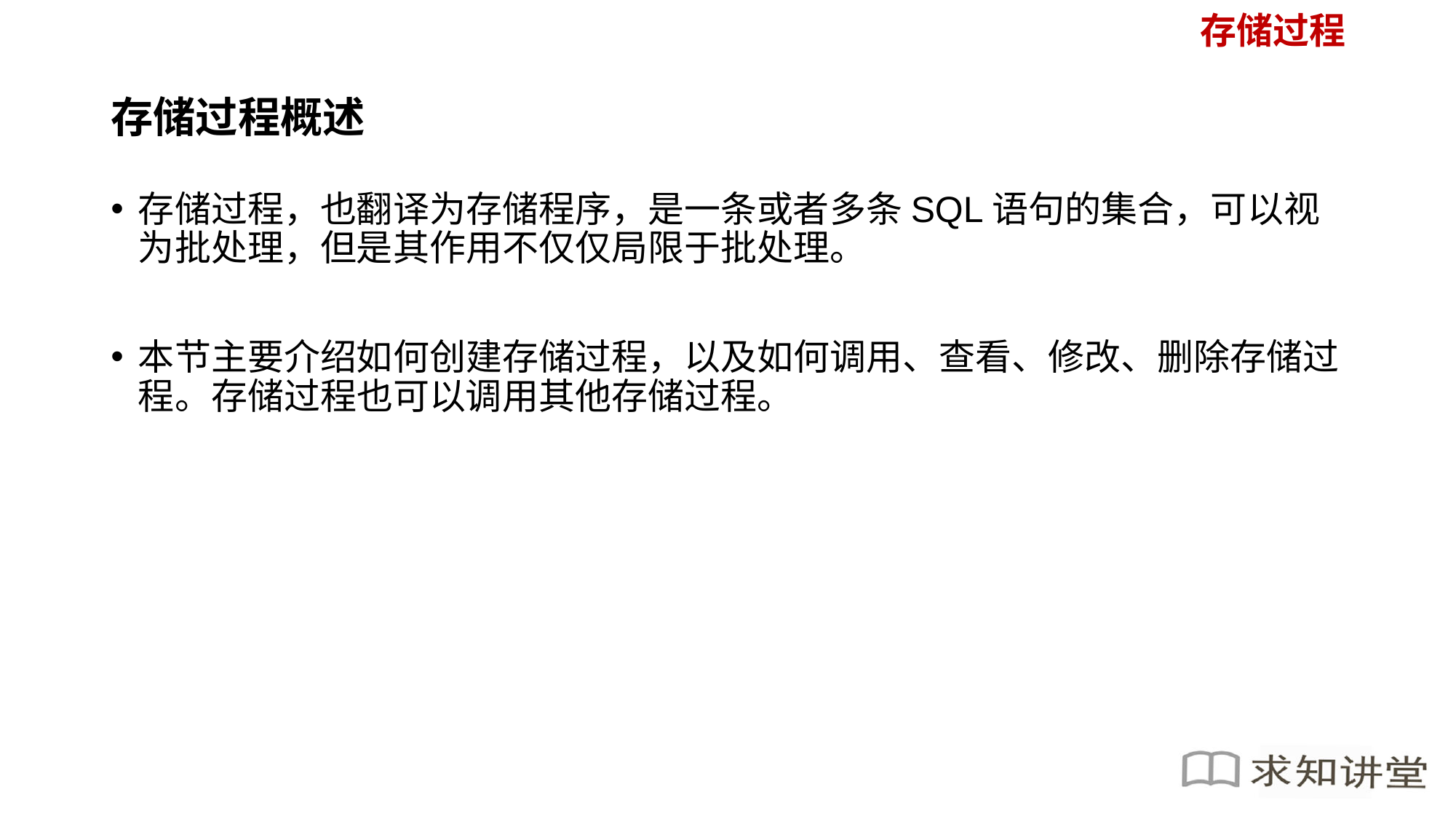

存储过程
# 存储过程概述
存储过程，也翻译为存储程序，是一条或者多条SQL语句的集合，可以视为批处理，但是其作用不仅仅局限于批处理。

本节主要介绍如何创建存储过程，以及如何调用、查看、修改、删除存储过程。存储过程也可以调用其他存储过程。